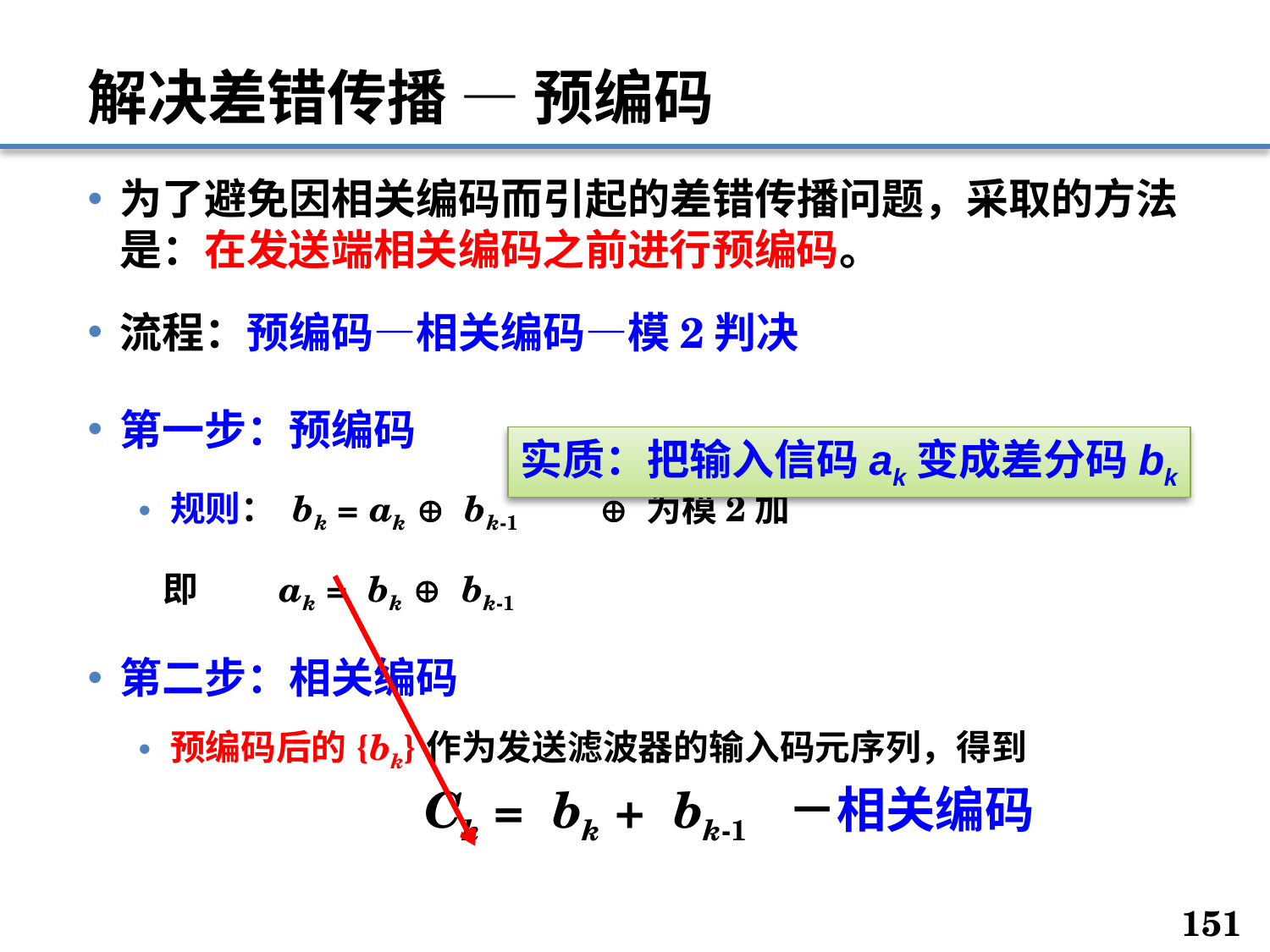

# 解决差错传播 — 预编码
为了避免因相关编码而引起的差错传播问题，采取的方法是：在发送端相关编码之前进行预编码。
流程：预编码—相关编码—模2判决
第一步：预编码
规则： bk = ak ⊕  bk-1        ⊕ 为模2加
  即         ak =  bk ⊕  bk-1
第二步：相关编码
预编码后的{bk}作为发送滤波器的输入码元序列，得到
			Ck =  bk +  bk-1  －相关编码
实质：把输入信码ak变成差分码bk
151